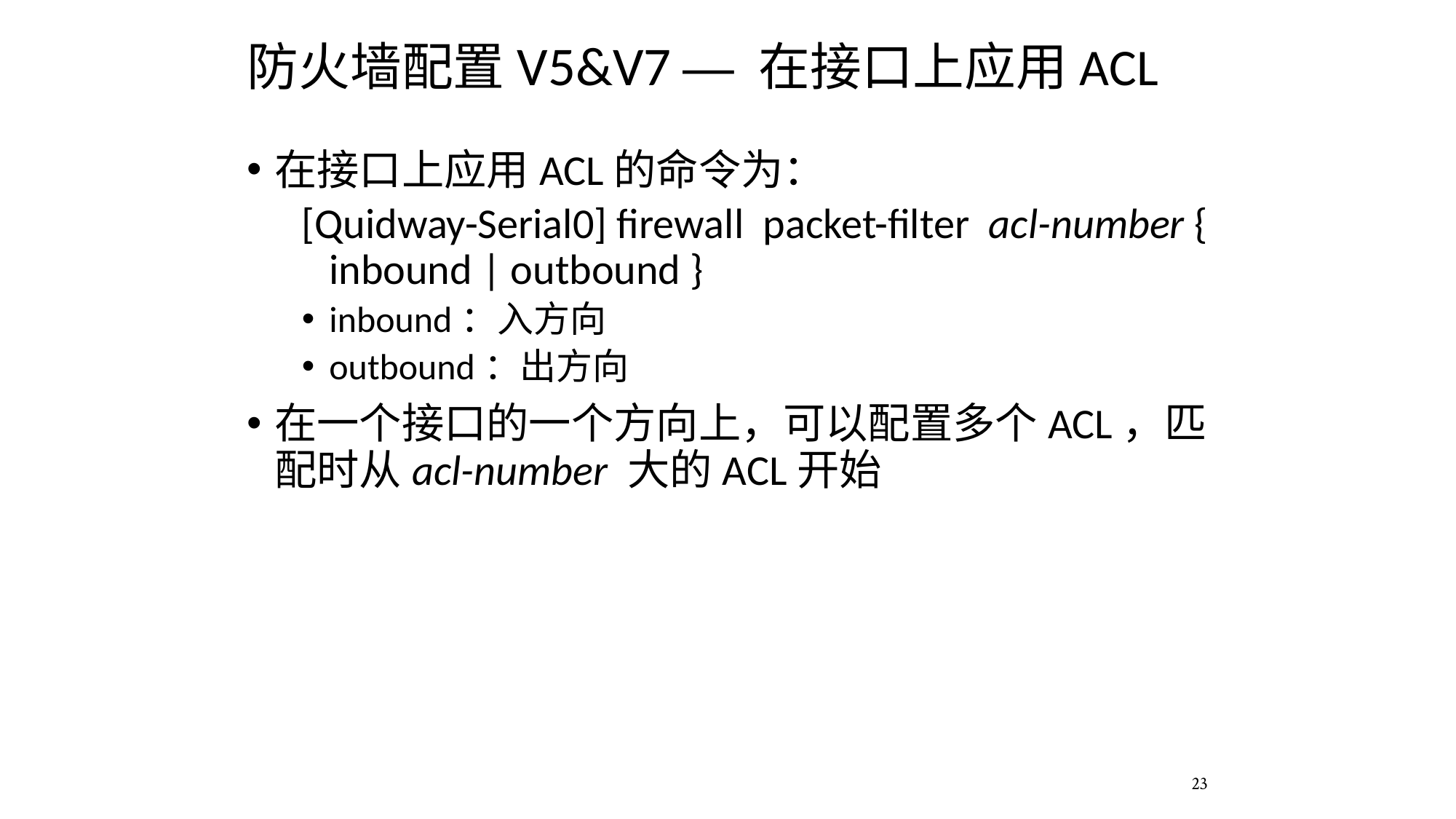

# 防火墙配置V5&V7 — 在接口上应用ACL
在接口上应用ACL的命令为：
[Quidway-Serial0] firewall  packet-filter  acl-number { inbound | outbound }
inbound：入方向
outbound：出方向
在一个接口的一个方向上，可以配置多个ACL，匹配时从acl-number 大的ACL开始
23